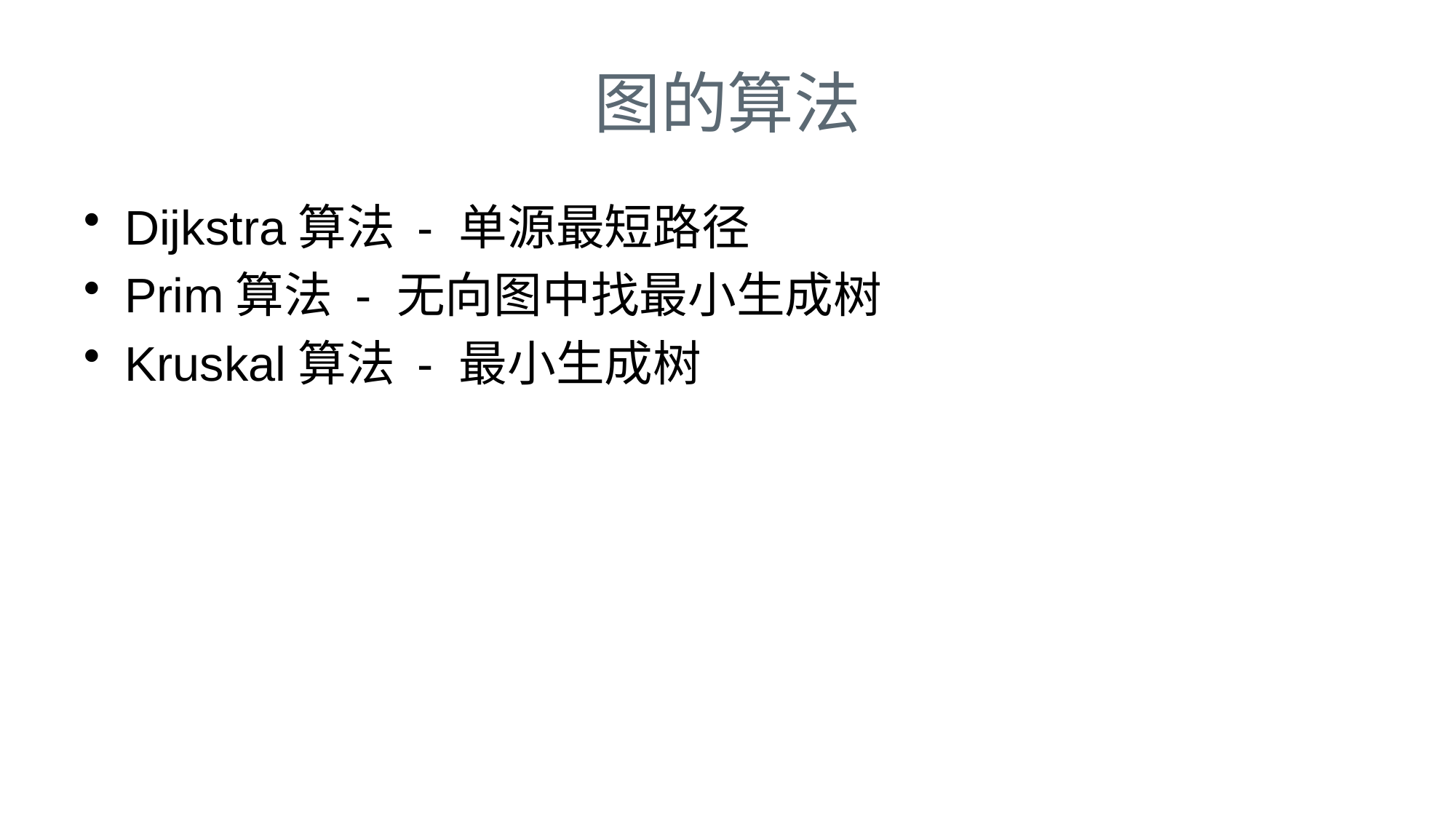

# 图的算法
Dijkstra算法 - 单源最短路径
Prim算法 - 无向图中找最小生成树
Kruskal算法 - 最小生成树